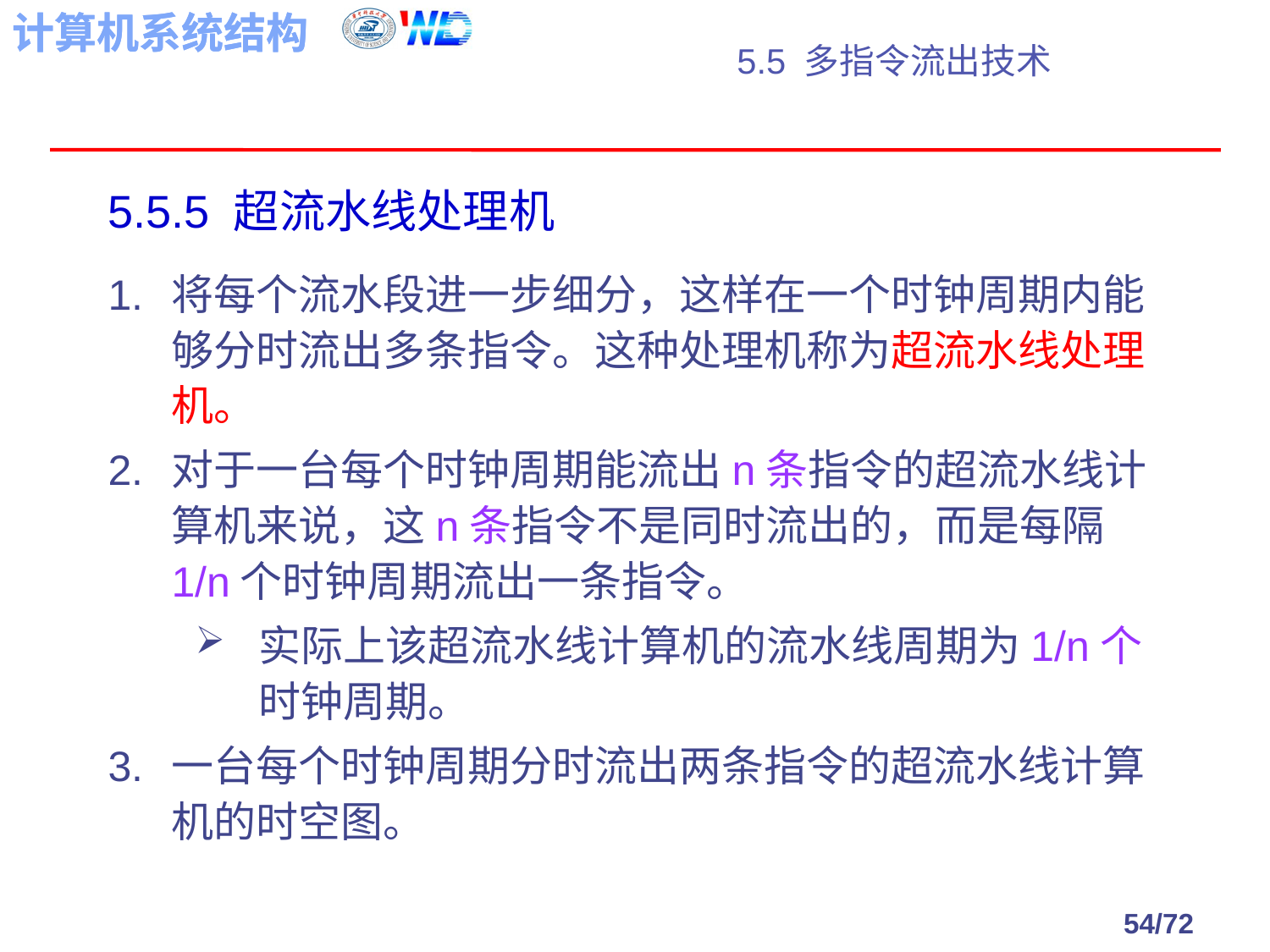

# 5.5 多指令流出技术
5.5.5 超流水线处理机
将每个流水段进一步细分，这样在一个时钟周期内能够分时流出多条指令。这种处理机称为超流水线处理机。
对于一台每个时钟周期能流出n条指令的超流水线计算机来说，这n条指令不是同时流出的，而是每隔1/n个时钟周期流出一条指令。
实际上该超流水线计算机的流水线周期为1/n个时钟周期。
一台每个时钟周期分时流出两条指令的超流水线计算机的时空图。